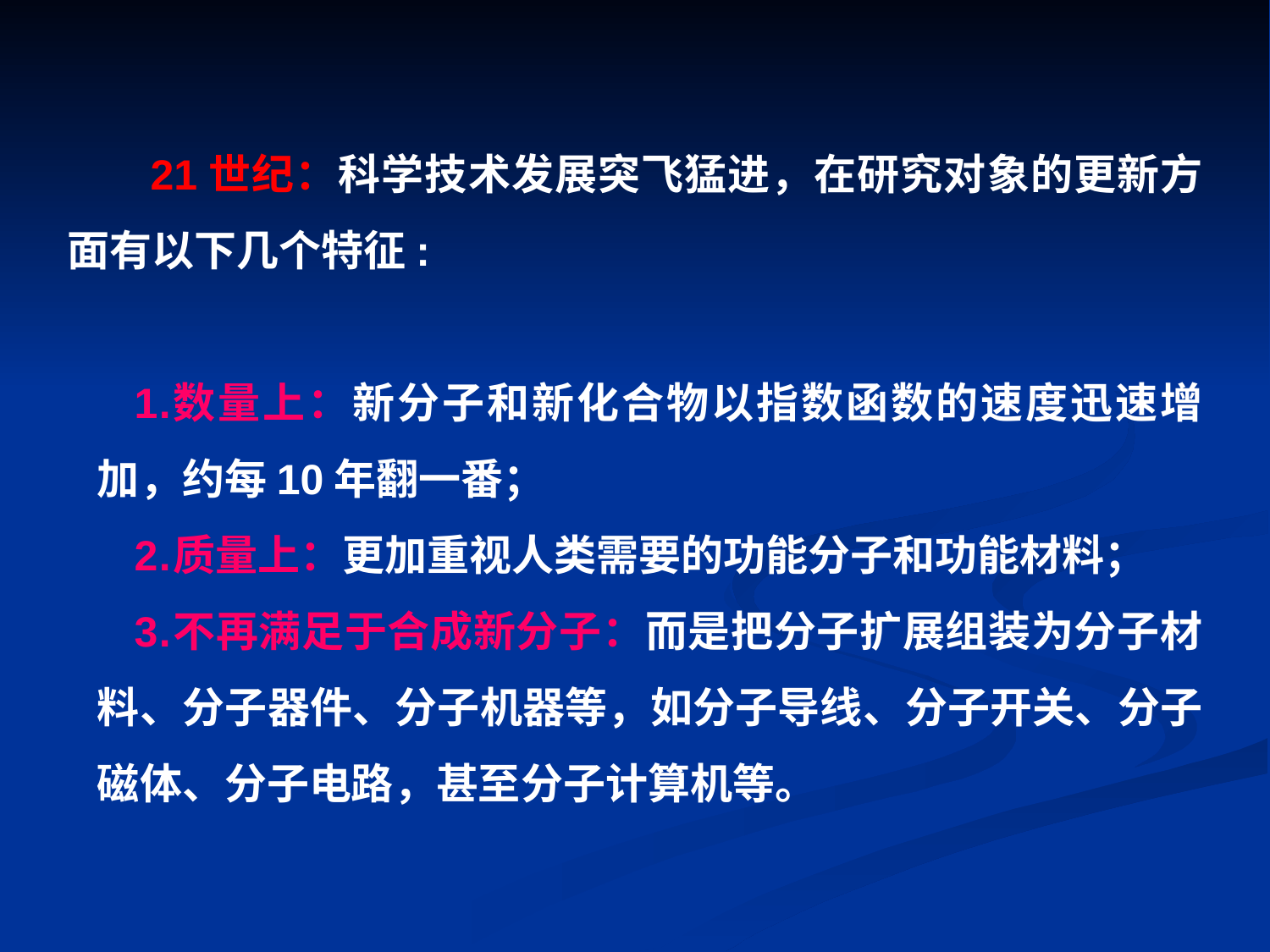

21世纪：科学技术发展突飞猛进，在研究对象的更新方面有以下几个特征:

数量上：新分子和新化合物以指数函数的速度迅速增加，约每10年翻一番；
质量上：更加重视人类需要的功能分子和功能材料；
不再满足于合成新分子：而是把分子扩展组装为分子材料、分子器件、分子机器等，如分子导线、分子开关、分子磁体、分子电路，甚至分子计算机等。